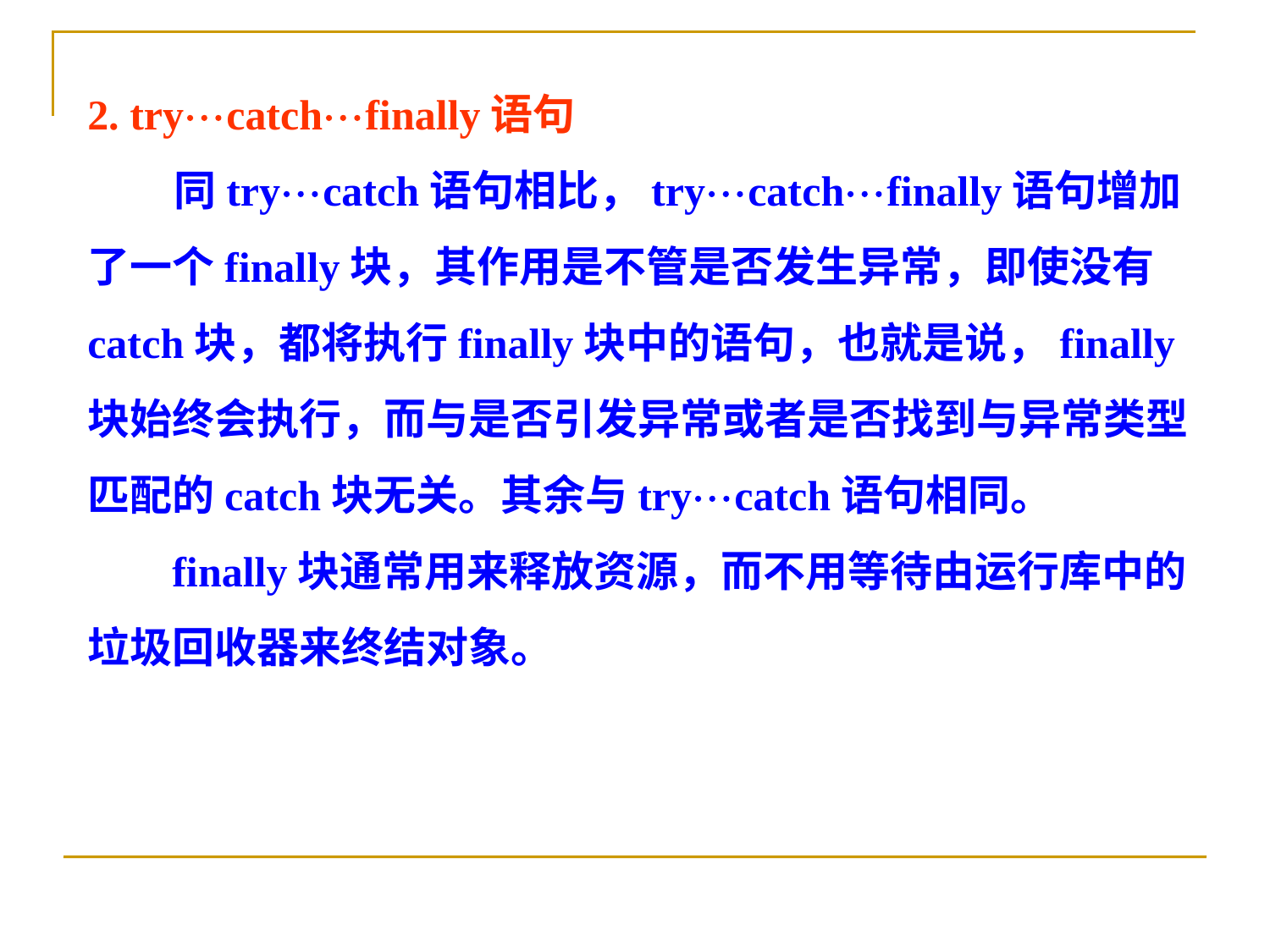

2. try…catch…finally语句
        同try…catch语句相比，try…catch…finally语句增加了一个finally块，其作用是不管是否发生异常，即使没有catch块，都将执行finally块中的语句，也就是说，finally块始终会执行，而与是否引发异常或者是否找到与异常类型匹配的catch块无关。其余与try…catch语句相同。
        finally块通常用来释放资源，而不用等待由运行库中的垃圾回收器来终结对象。